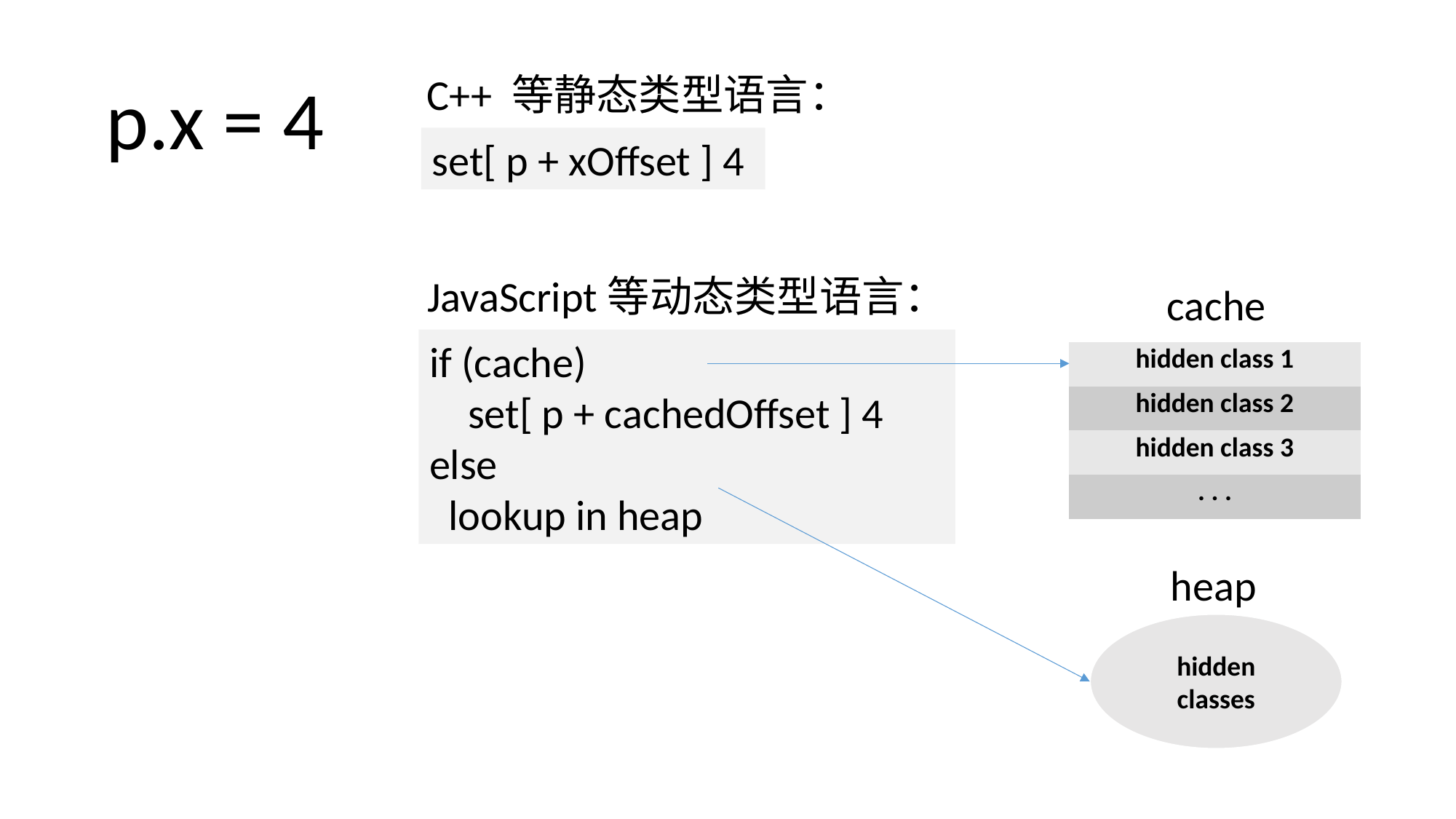

p.x = 4
C++ 等静态类型语言：
set[ p + xOffset ] 4
JavaScript等动态类型语言：
cache
if (cache)
    set[ p + cachedOffset ] 4
else
  lookup in heap
| hidden class 1 |
| --- |
| hidden class 2 |
| hidden class 3 |
| . . . |
heap
hidden classes